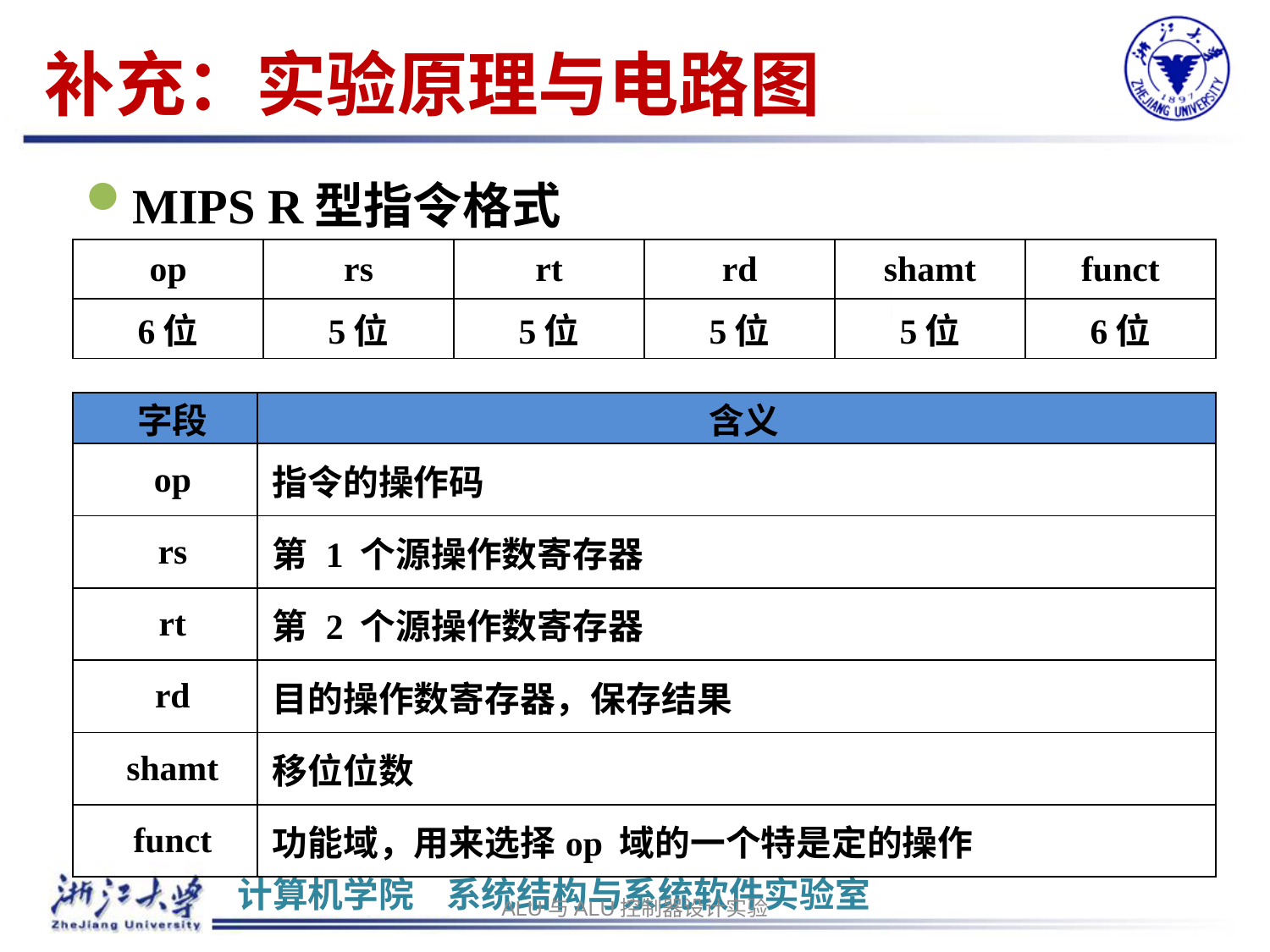

# 补充：实验原理与电路图
MIPS R型指令格式
| op | rs | rt | rd | shamt | funct |
| --- | --- | --- | --- | --- | --- |
| 6位 | 5位 | 5位 | 5位 | 5位 | 6位 |
| 字段 | 含义 |
| --- | --- |
| op | 指令的操作码 |
| rs | 第 1 个源操作数寄存器 |
| rt | 第 2 个源操作数寄存器 |
| rd | 目的操作数寄存器，保存结果 |
| shamt | 移位位数 |
| funct | 功能域，用来选择op 域的一个特是定的操作 |

ALU与ALU控制器设计实验
15